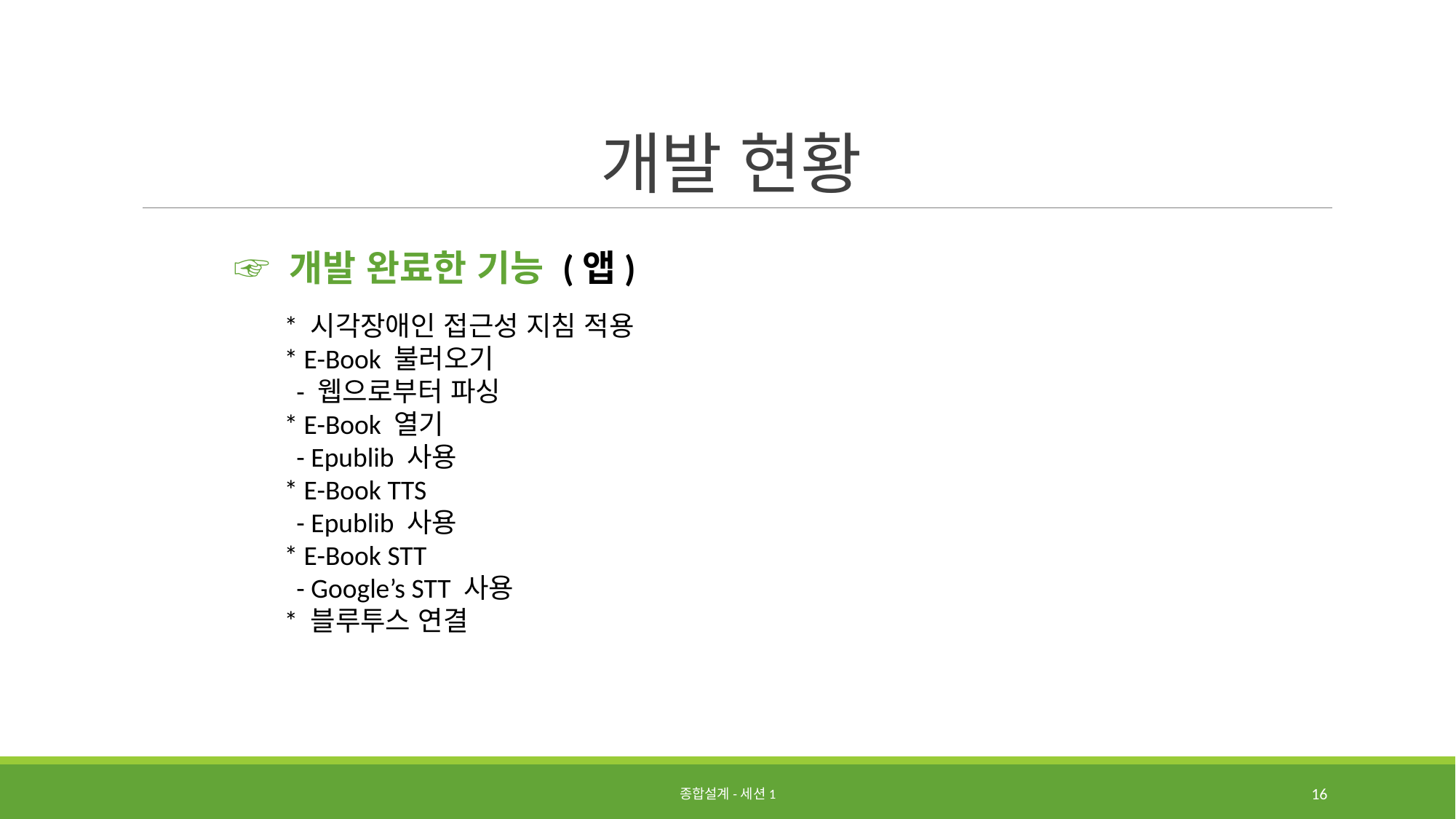

# 개발 현황
☞ 개발 완료한 기능 (앱)
* 시각장애인 접근성 지침 적용
* E-Book 불러오기
  - 웹으로부터 파싱
* E-Book 열기
  - Epublib 사용
* E-Book TTS
  - Epublib 사용
* E-Book STT
  - Google’s STT 사용
* 블루투스 연결
종합설계-세션1
16